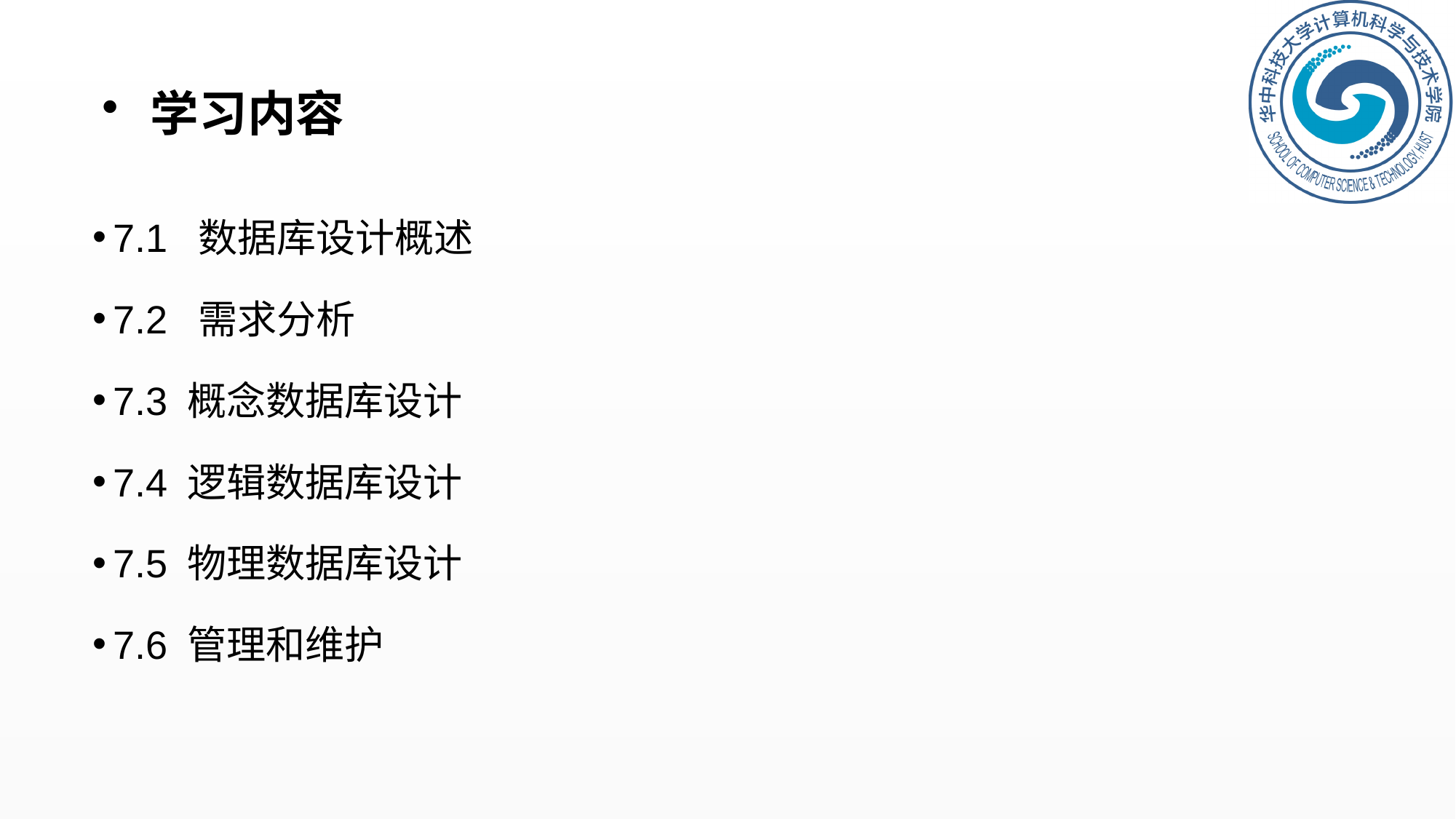

# 学习内容
7.1  数据库设计概述
7.2  需求分析
7.3 概念数据库设计
7.4 逻辑数据库设计
7.5 物理数据库设计
7.6 管理和维护